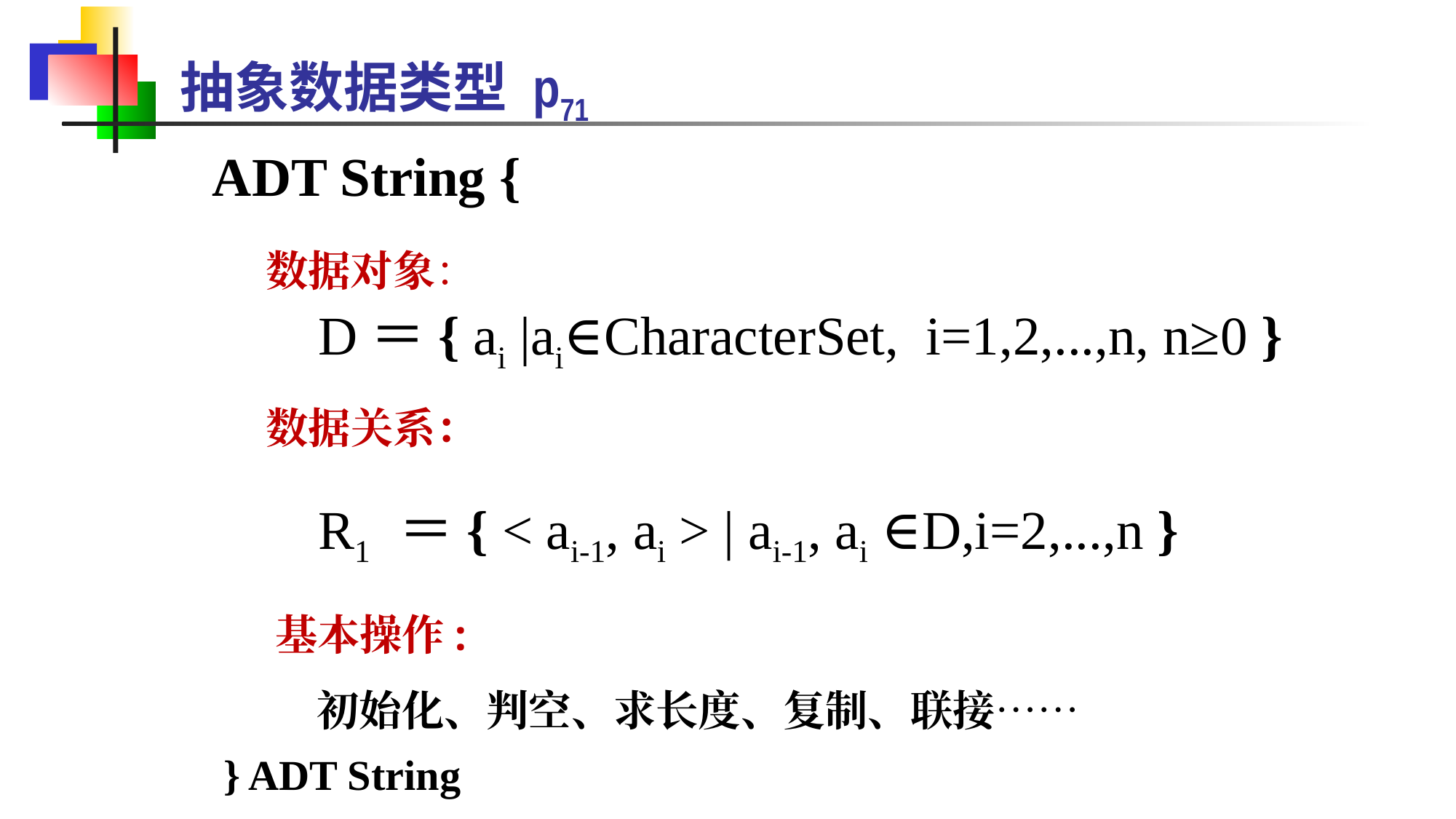

抽象数据类型 p71
ADT String {
 数据对象：
D＝{ ai |ai∈CharacterSet,  i=1,2,...,n, n≥0 }
数据关系：
R1  ＝{ < ai-1, ai > | ai-1, ai ∈D,i=2,...,n }
基本操作:
   初始化、判空、求长度、复制、联接……
 } ADT String